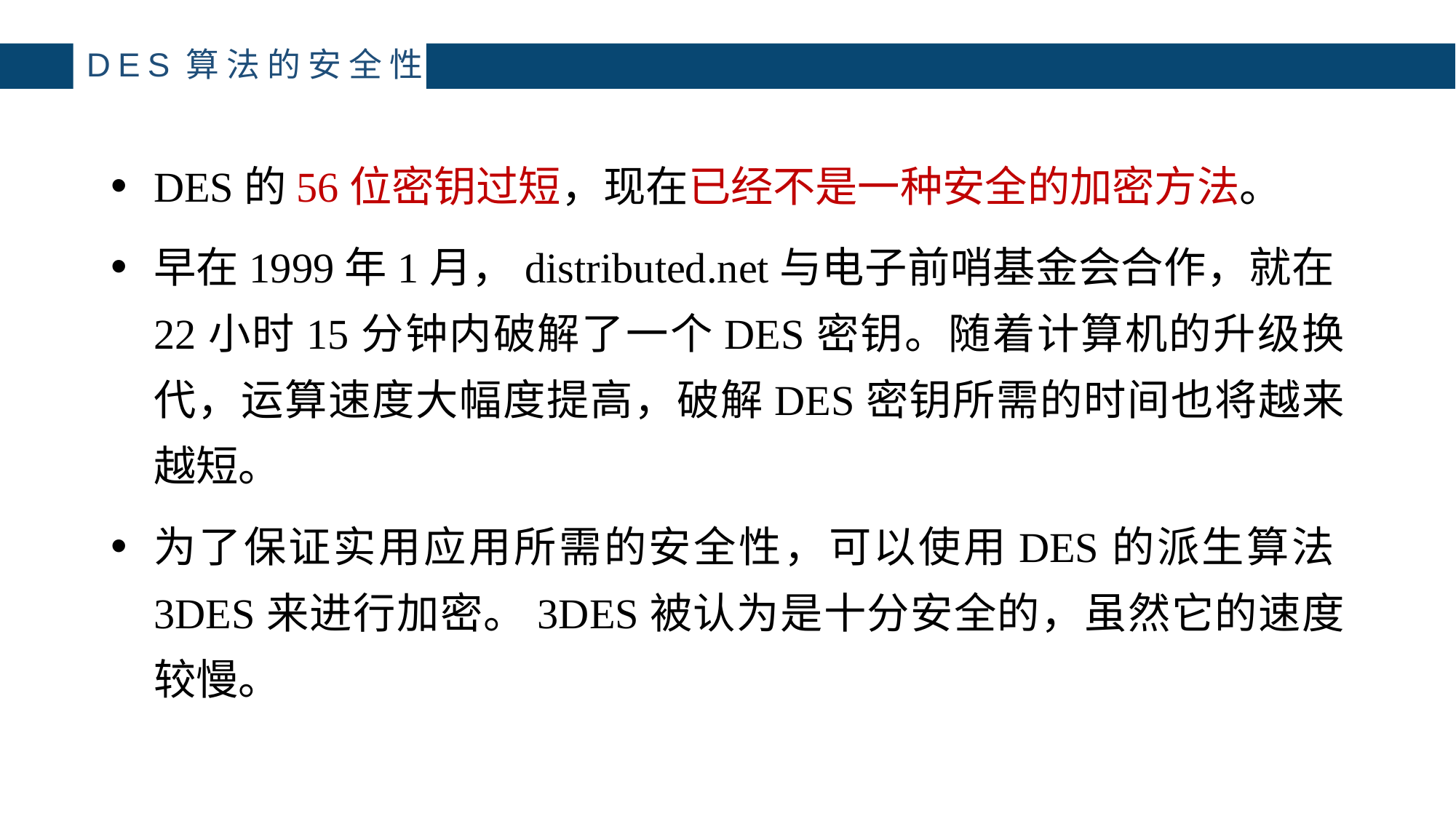

# DES算法的安全性
DES的56位密钥过短，现在已经不是一种安全的加密方法。
早在1999年1月，distributed.net与电子前哨基金会合作，就在22小时15分钟内破解了一个DES密钥。随着计算机的升级换代，运算速度大幅度提高，破解DES密钥所需的时间也将越来越短。
为了保证实用应用所需的安全性，可以使用DES的派生算法3DES来进行加密。3DES被认为是十分安全的，虽然它的速度较慢。